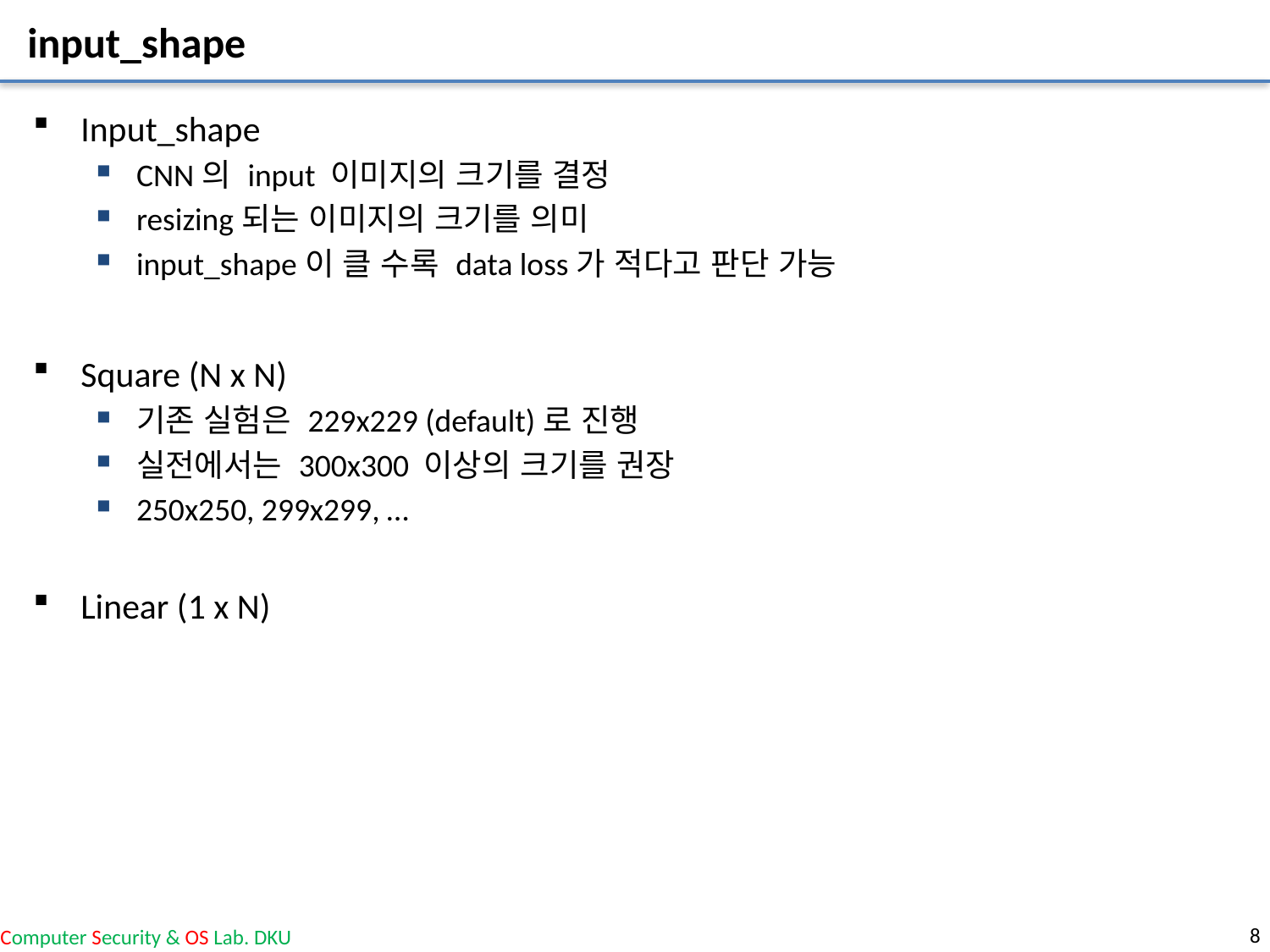

# input_shape
Input_shape
CNN의 input 이미지의 크기를 결정
resizing되는 이미지의 크기를 의미
input_shape이 클 수록 data loss가 적다고 판단 가능

Square (N x N)
기존 실험은 229x229 (default)로 진행
실전에서는 300x300 이상의 크기를 권장
250x250, 299x299, …

Linear (1 x N)

8